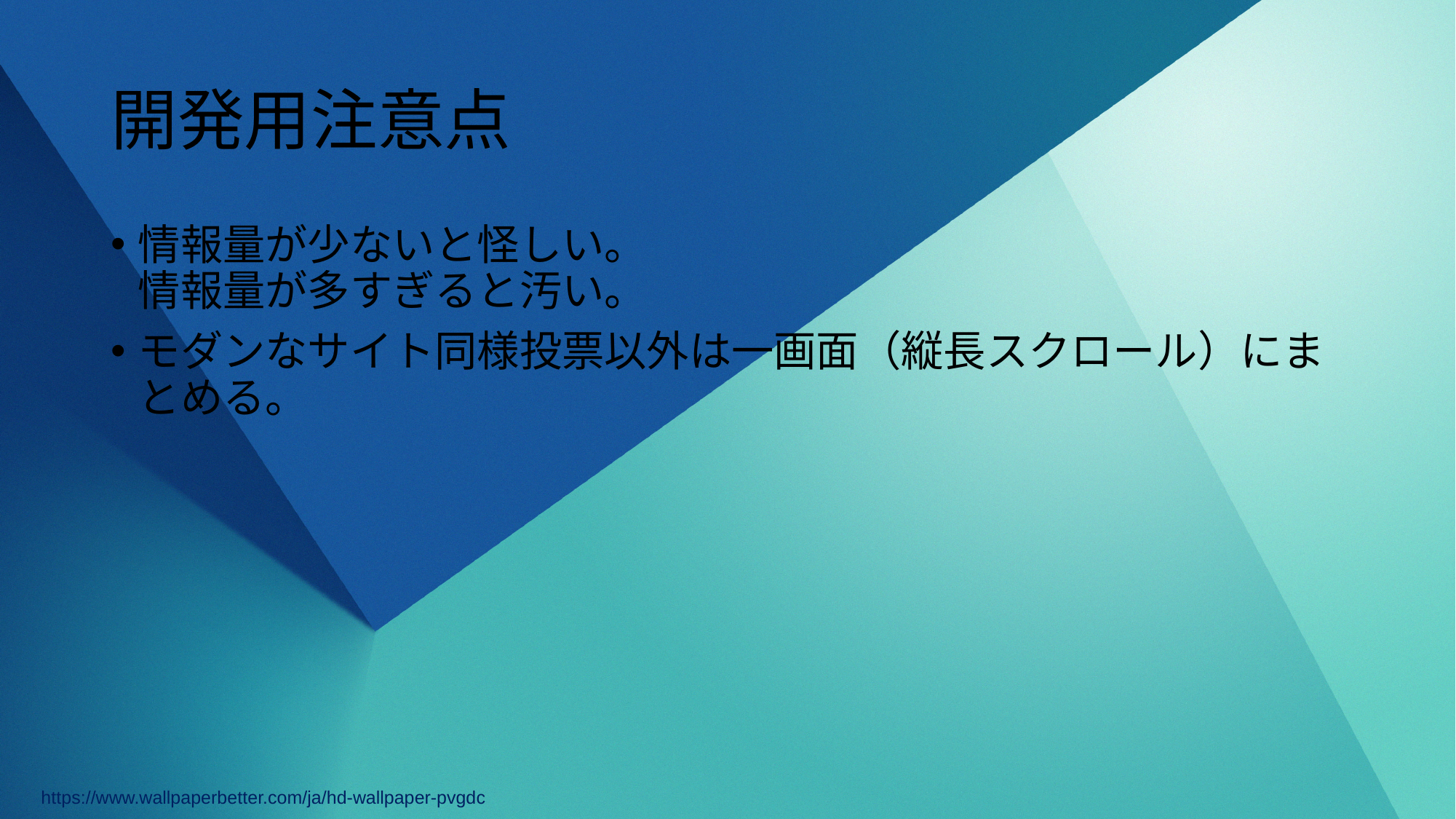

# 開発用注意点
情報量が少ないと怪しい。
情報量が多すぎると汚い。
モダンなサイト同様投票以外は一画面（縦長スクロール）にまとめる。